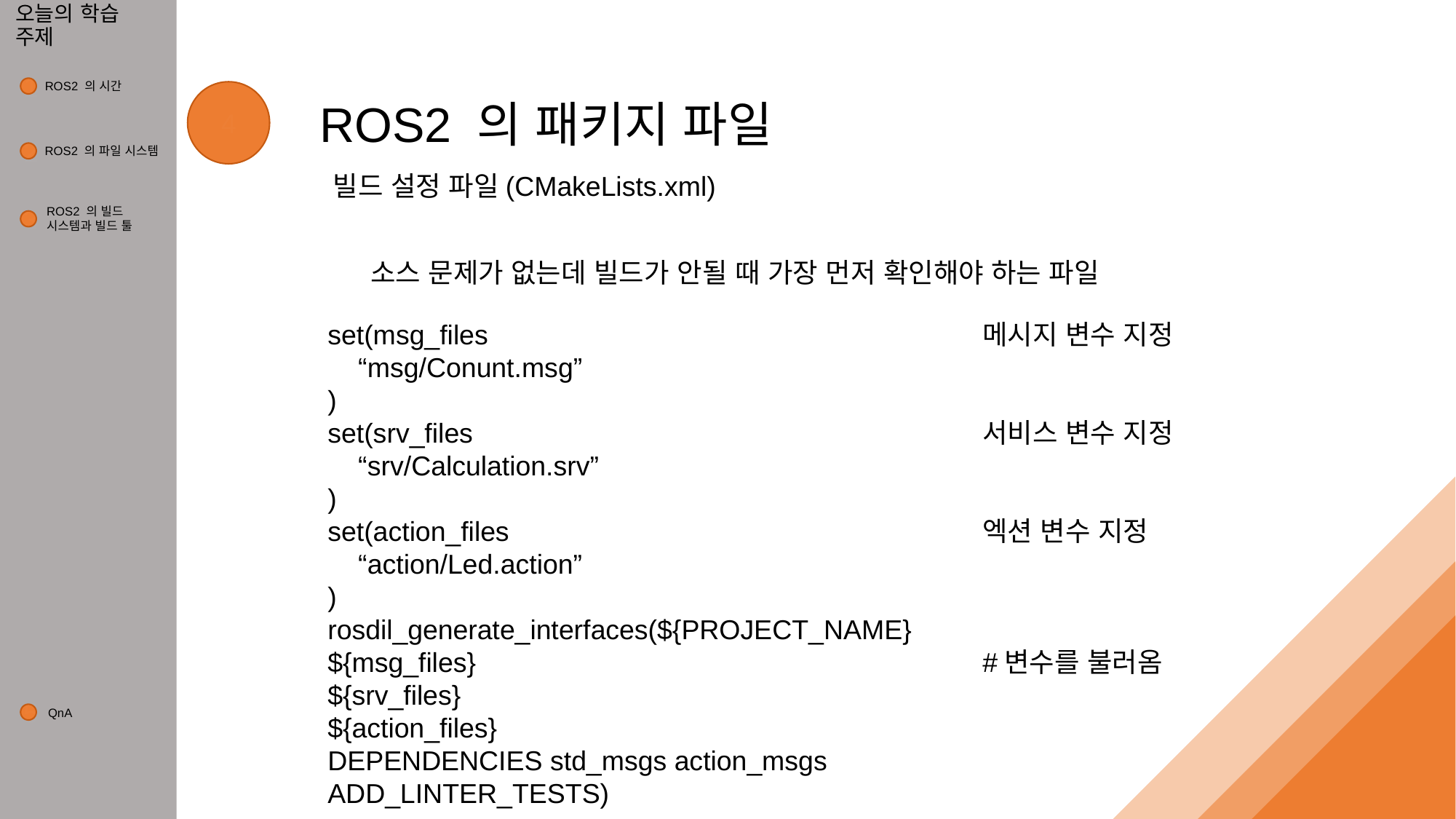

# 오늘의 학습 주제
ROS2 의 시간
1
4
ROS2 의 패키지 파일
ROS2 의 파일 시스템
2
빌드 설정 파일(CMakeLists.xml)
ROS2 의 빌드
시스템과 빌드 툴
3
소스 문제가 없는데 빌드가 안될 때 가장 먼저 확인해야 하는 파일
set(msg_files					메시지 변수 지정
    “msg/Conunt.msg”
)
set(srv_files					서비스 변수 지정
    “srv/Calculation.srv”
)
set(action_files					엑션 변수 지정
    “action/Led.action”
)
rosdil_generate_interfaces(${PROJECT_NAME}
${msg_files}					#변수를 불러옴
${srv_files}
${action_files}
DEPENDENCIES std_msgs action_msgs
ADD_LINTER_TESTS)
QnA
5